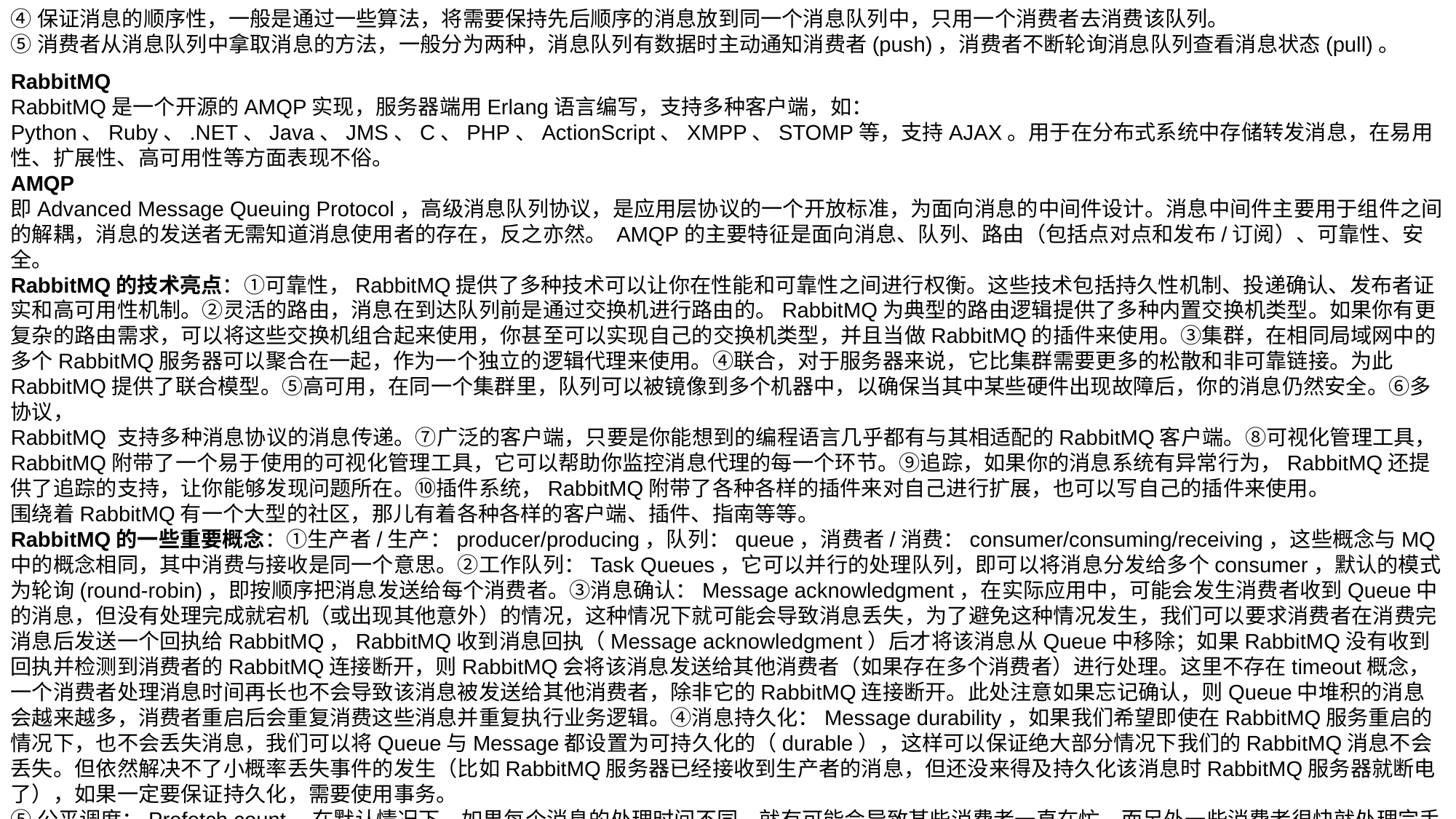

④保证消息的顺序性，一般是通过一些算法，将需要保持先后顺序的消息放到同一个消息队列中，只用一个消费者去消费该队列。
⑤消费者从消息队列中拿取消息的方法，一般分为两种，消息队列有数据时主动通知消费者(push)，消费者不断轮询消息队列查看消息状态(pull)。
RabbitMQ
RabbitMQ是一个开源的AMQP实现，服务器端用Erlang语言编写，支持多种客户端，如：Python、Ruby、.NET、Java、JMS、C、PHP、ActionScript、XMPP、STOMP等，支持AJAX。用于在分布式系统中存储转发消息，在易用性、扩展性、高可用性等方面表现不俗。
AMQP
即Advanced Message Queuing Protocol，高级消息队列协议，是应用层协议的一个开放标准，为面向消息的中间件设计。消息中间件主要用于组件之间的解耦，消息的发送者无需知道消息使用者的存在，反之亦然。 AMQP的主要特征是面向消息、队列、路由（包括点对点和发布/订阅）、可靠性、安全。
RabbitMQ的技术亮点：①可靠性，RabbitMQ提供了多种技术可以让你在性能和可靠性之间进行权衡。这些技术包括持久性机制、投递确认、发布者证实和高可用性机制。②灵活的路由，消息在到达队列前是通过交换机进行路由的。RabbitMQ为典型的路由逻辑提供了多种内置交换机类型。如果你有更复杂的路由需求，可以将这些交换机组合起来使用，你甚至可以实现自己的交换机类型，并且当做RabbitMQ的插件来使用。③集群，在相同局域网中的多个RabbitMQ服务器可以聚合在一起，作为一个独立的逻辑代理来使用。④联合，对于服务器来说，它比集群需要更多的松散和非可靠链接。为此RabbitMQ提供了联合模型。⑤高可用，在同一个集群里，队列可以被镜像到多个机器中，以确保当其中某些硬件出现故障后，你的消息仍然安全。⑥多协议，
RabbitMQ 支持多种消息协议的消息传递。⑦广泛的客户端，只要是你能想到的编程语言几乎都有与其相适配的RabbitMQ客户端。⑧可视化管理工具，RabbitMQ附带了一个易于使用的可视化管理工具，它可以帮助你监控消息代理的每一个环节。⑨追踪，如果你的消息系统有异常行为，RabbitMQ还提供了追踪的支持，让你能够发现问题所在。⑩插件系统，RabbitMQ附带了各种各样的插件来对自己进行扩展，也可以写自己的插件来使用。
围绕着RabbitMQ有一个大型的社区，那儿有着各种各样的客户端、插件、指南等等。
RabbitMQ的一些重要概念：①生产者/生产：producer/producing，队列：queue，消费者/消费：consumer/consuming/receiving，这些概念与MQ中的概念相同，其中消费与接收是同一个意思。②工作队列：Task Queues，它可以并行的处理队列，即可以将消息分发给多个consumer，默认的模式为轮询(round-robin)，即按顺序把消息发送给每个消费者。③消息确认：Message acknowledgment，在实际应用中，可能会发生消费者收到Queue中的消息，但没有处理完成就宕机（或出现其他意外）的情况，这种情况下就可能会导致消息丢失，为了避免这种情况发生，我们可以要求消费者在消费完消息后发送一个回执给RabbitMQ，RabbitMQ收到消息回执（Message acknowledgment）后才将该消息从Queue中移除；如果RabbitMQ没有收到回执并检测到消费者的RabbitMQ连接断开，则RabbitMQ会将该消息发送给其他消费者（如果存在多个消费者）进行处理。这里不存在timeout概念，一个消费者处理消息时间再长也不会导致该消息被发送给其他消费者，除非它的RabbitMQ连接断开。此处注意如果忘记确认，则Queue中堆积的消息会越来越多，消费者重启后会重复消费这些消息并重复执行业务逻辑。④消息持久化：Message durability，如果我们希望即使在RabbitMQ服务重启的情况下，也不会丢失消息，我们可以将Queue与Message都设置为可持久化的（durable），这样可以保证绝大部分情况下我们的RabbitMQ消息不会丢失。但依然解决不了小概率丢失事件的发生（比如RabbitMQ服务器已经接收到生产者的消息，但还没来得及持久化该消息时RabbitMQ服务器就断电了），如果一定要保证持久化，需要使用事务。
⑤公平调度：Prefetch count，在默认情况下，如果每个消息的处理时间不同，就有可能会导致某些消费者一直在忙，而另外一些消费者很快就处理完手头工作并一直空闲的情况，可以通过设置prefetchCount来限制Queue每次发送给每个消费者的消息数，比如我们设置prefetchCount=1，则Queue每次给每个消费者发送一条消息；消费者处理完这条消息后Queue会再给该消费者发送一条消息。